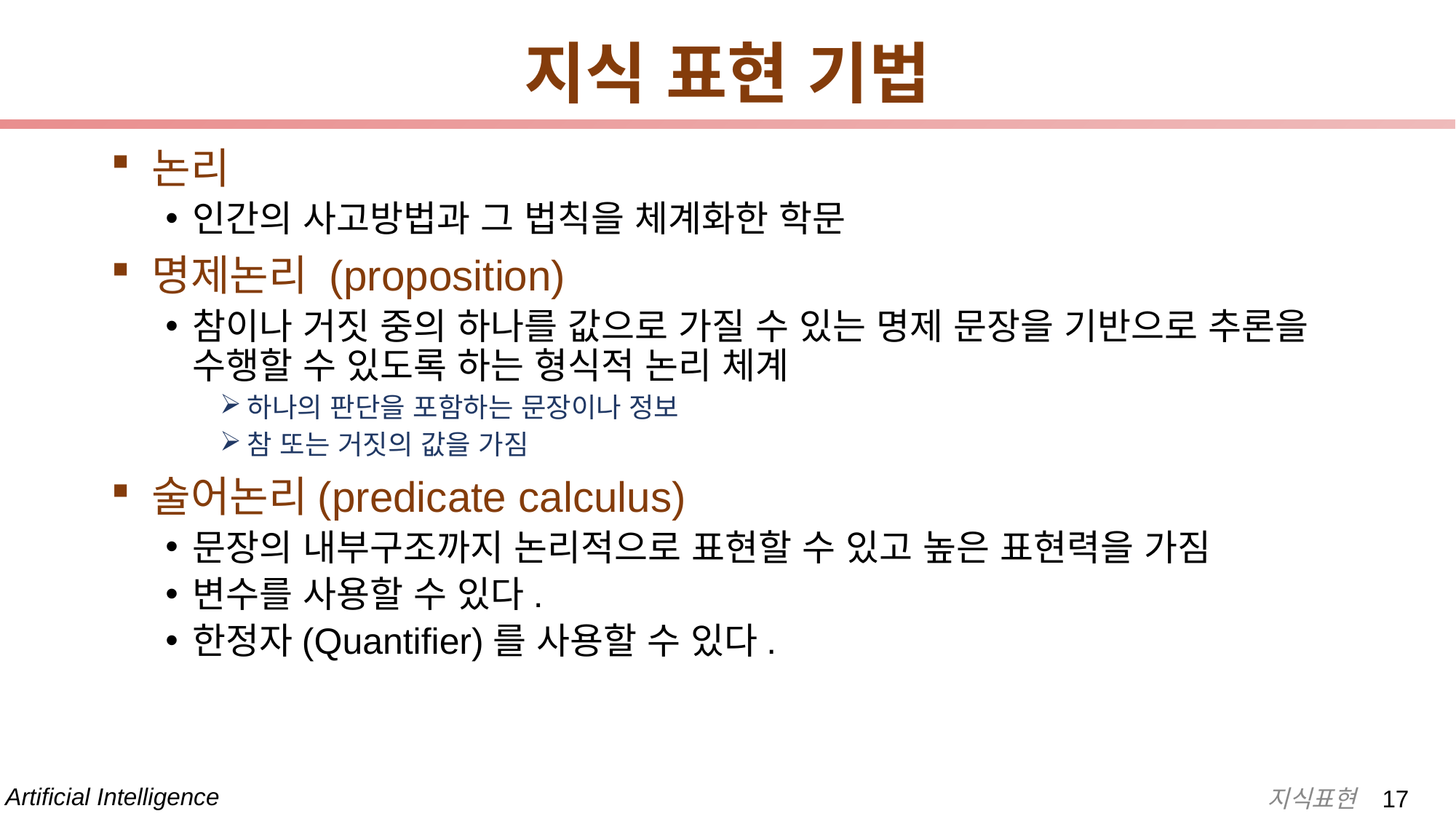

# 지식 표현 기법
논리
인간의 사고방법과 그 법칙을 체계화한 학문
명제논리 (proposition)
참이나 거짓 중의 하나를 값으로 가질 수 있는 명제 문장을 기반으로 추론을 수행할 수 있도록 하는 형식적 논리 체계
하나의 판단을 포함하는 문장이나 정보
참 또는 거짓의 값을 가짐
술어논리(predicate calculus)
문장의 내부구조까지 논리적으로 표현할 수 있고 높은 표현력을 가짐
변수를 사용할 수 있다.
한정자(Quantifier)를 사용할 수 있다.